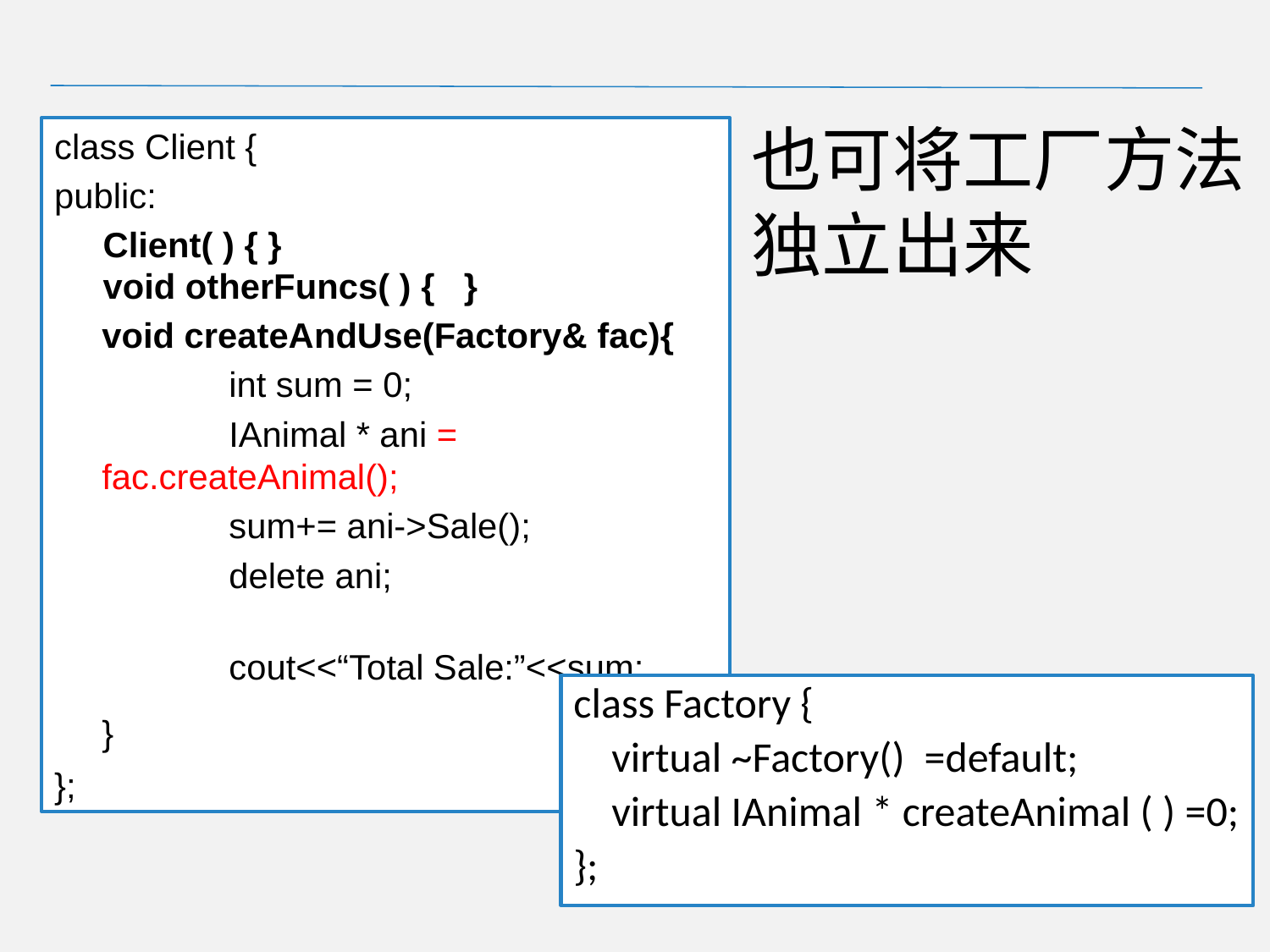

class Client {
public:
     Client( ) { }
     void otherFuncs( ) {   }
	void createAndUse(Factory& fac){
		int sum = 0;
		IAnimal * ani = fac.createAnimal();
		sum+= ani->Sale();
		delete ani;
		cout<<“Total Sale:”<<sum;
	}
};
# 也可将工厂方法独立出来
class Factory {
    virtual ~Factory()  =default;
    virtual IAnimal * createAnimal ( ) =0;
};